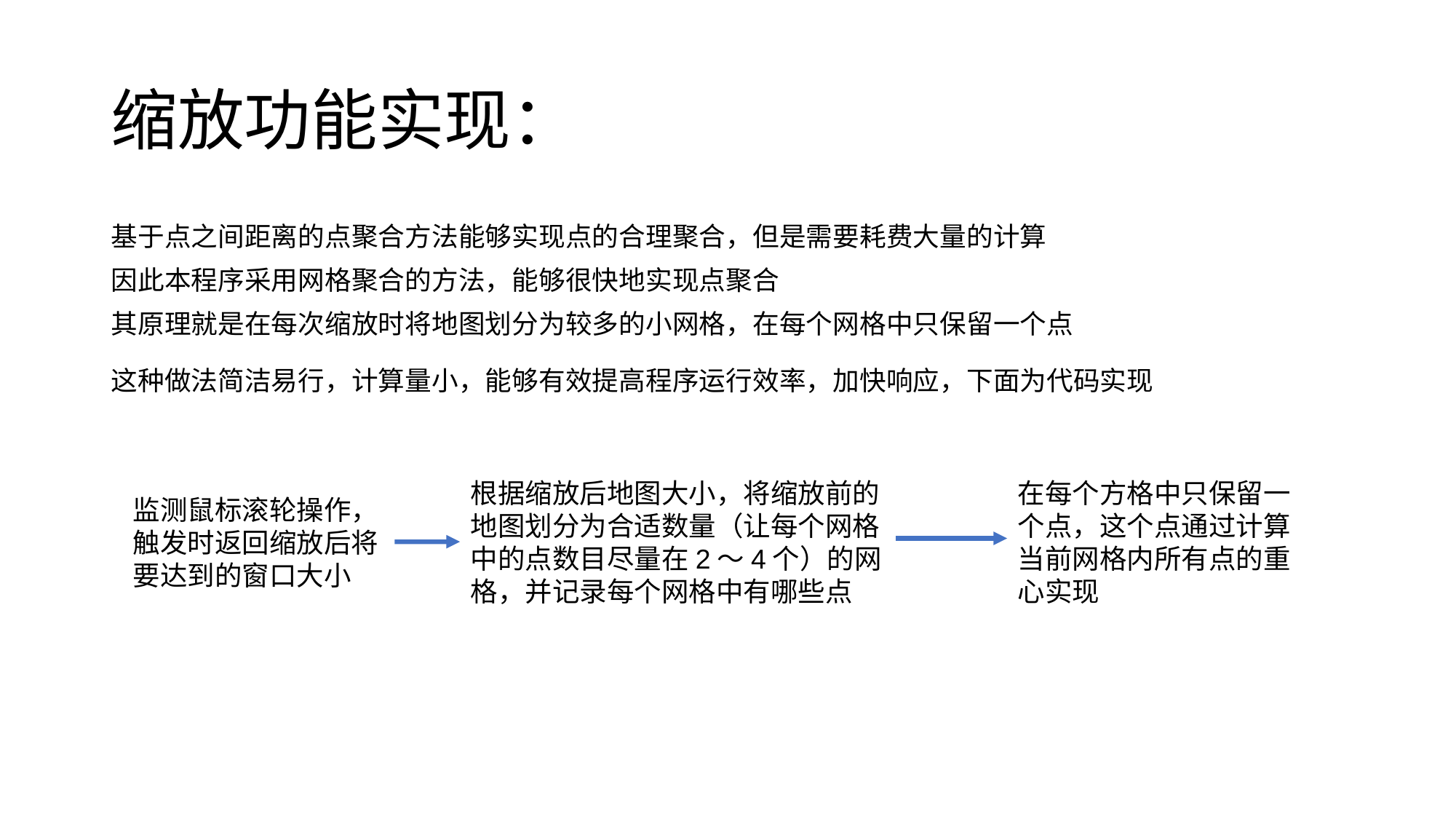

# 缩放功能实现：
基于点之间距离的点聚合方法能够实现点的合理聚合，但是需要耗费大量的计算
因此本程序采用网格聚合的方法，能够很快地实现点聚合
其原理就是在每次缩放时将地图划分为较多的小网格，在每个网格中只保留一个点
这种做法简洁易行，计算量小，能够有效提高程序运行效率，加快响应，下面为代码实现
根据缩放后地图大小，将缩放前的地图划分为合适数量（让每个网格中的点数目尽量在2～4个）的网格，并记录每个网格中有哪些点
在每个方格中只保留一个点，这个点通过计算当前网格内所有点的重心实现
监测鼠标滚轮操作，触发时返回缩放后将要达到的窗口大小